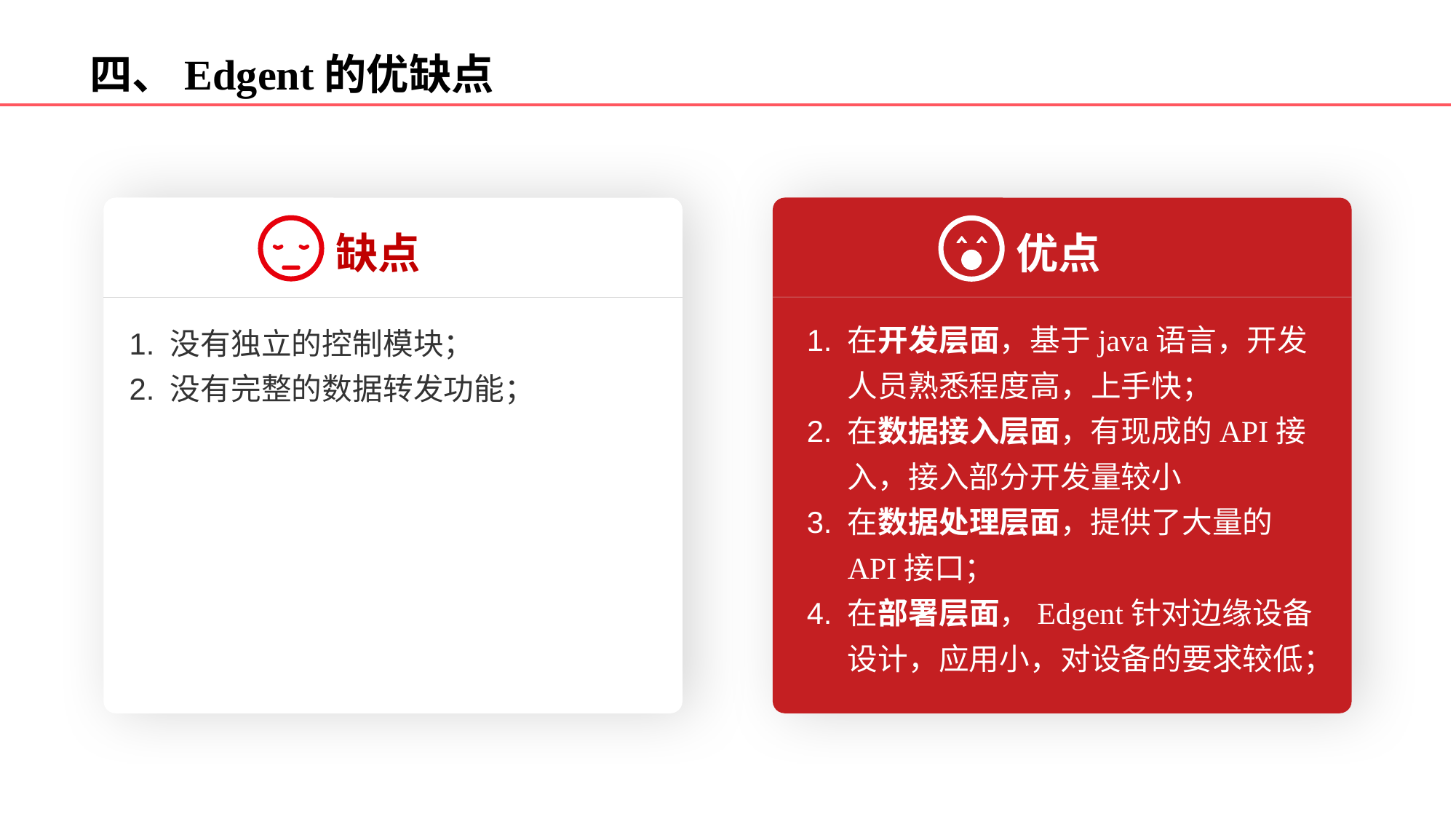

四、Edgent的优缺点

缺点
优点
在开发层面，基于java语言，开发人员熟悉程度高，上手快；
在数据接入层面，有现成的API接入，接入部分开发量较小
在数据处理层面，提供了大量的API接口；
在部署层面，Edgent针对边缘设备设计，应用小，对设备的要求较低；

没有独立的控制模块；
没有完整的数据转发功能；